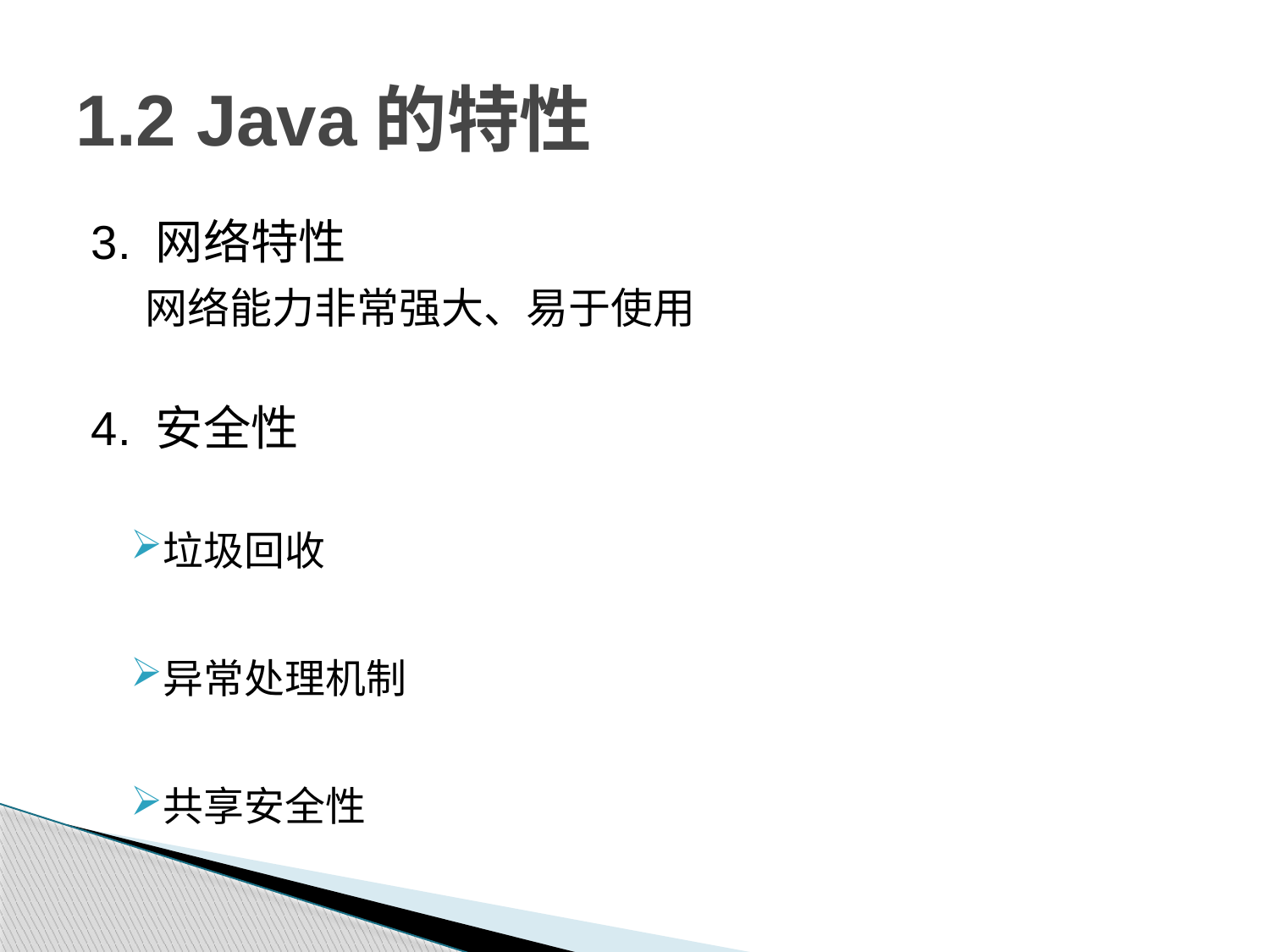

# 1.2 Java的特性
3. 网络特性
    网络能力非常强大、易于使用

4. 安全性

垃圾回收

异常处理机制

共享安全性